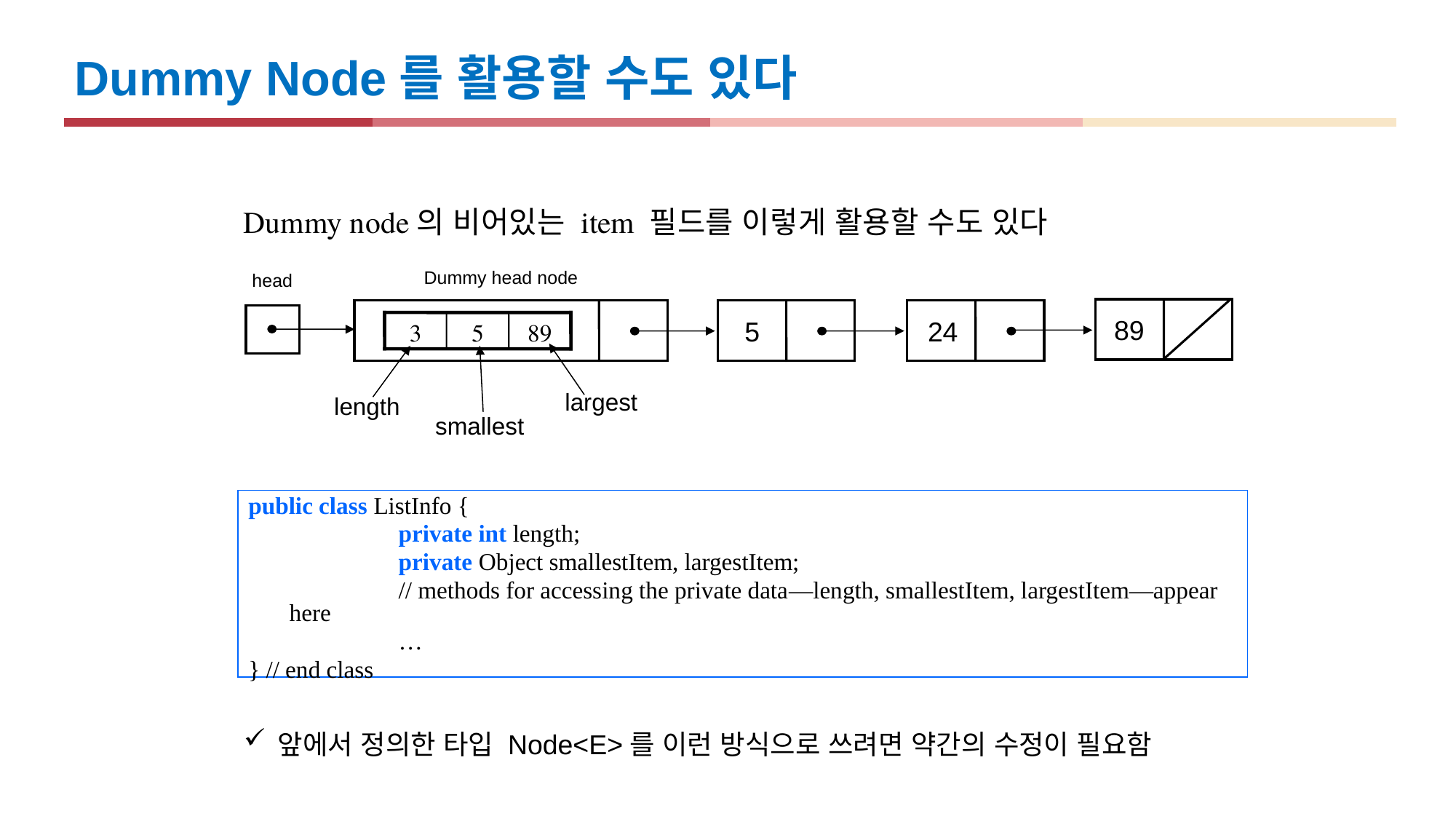

Dummy Node를 활용할 수도 있다
Dummy node의 비어있는 item 필드를 이렇게 활용할 수도 있다
Dummy head node
head

3

5
89

89
5
24

largest
length
smallest
public class ListInfo {
		private int length;
		private Object smallestItem, largestItem;
		// methods for accessing the private data—length, smallestItem, largestItem—appear here
		…
} // end class
앞에서 정의한 타입 Node<E>를 이런 방식으로 쓰려면 약간의 수정이 필요함